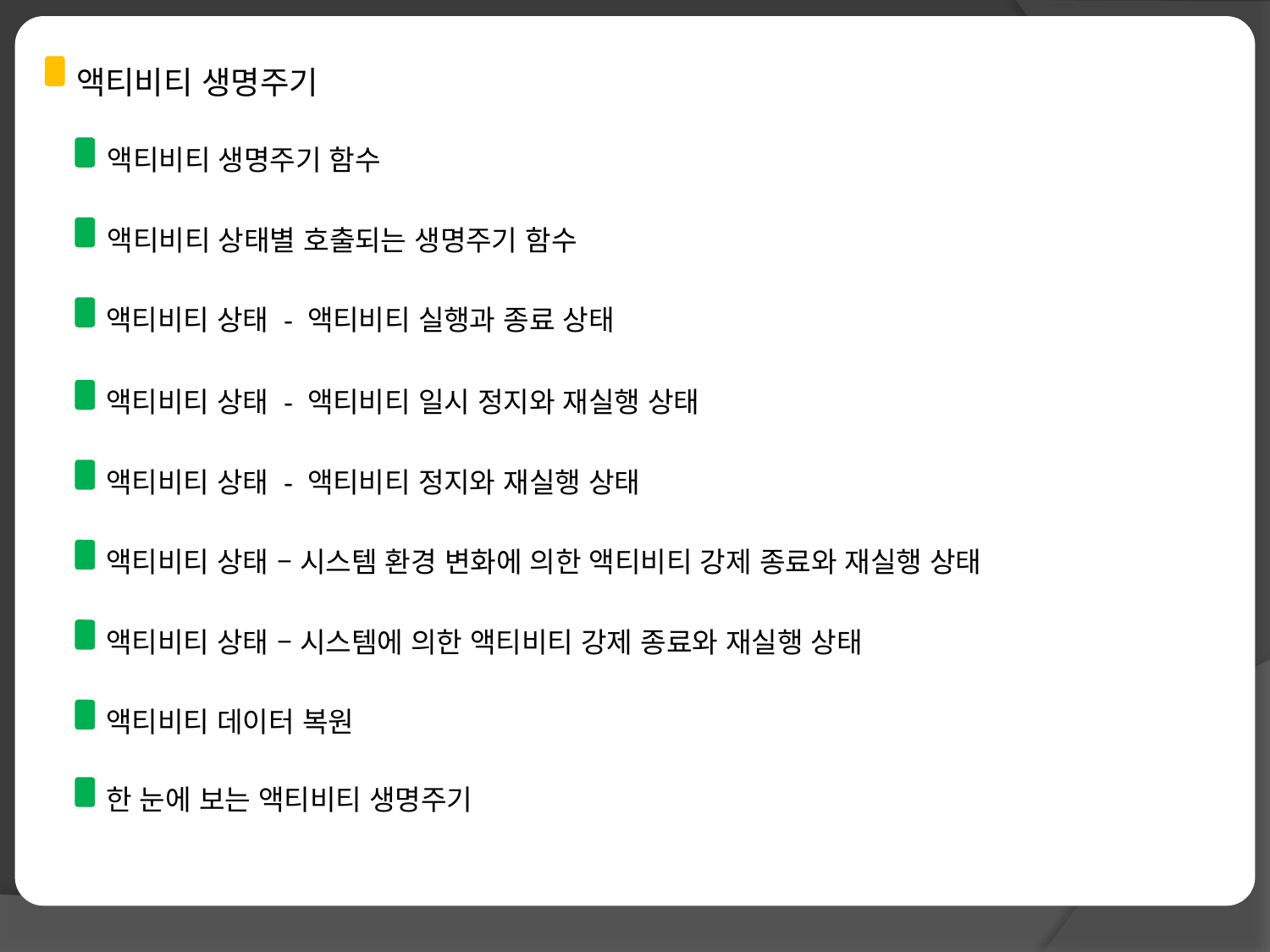

액티비티 생명주기
액티비티 생명주기 함수

액티비티 상태별 호출되는 생명주기 함수

액티비티 상태 - 액티비티 실행과 종료 상태

액티비티 상태 - 액티비티 일시 정지와 재실행 상태

액티비티 상태 - 액티비티 정지와 재실행 상태

액티비티 상태 – 시스템 환경 변화에 의한 액티비티 강제 종료와 재실행 상태

액티비티 상태 – 시스템에 의한 액티비티 강제 종료와 재실행 상태

액티비티 데이터 복원

한 눈에 보는 액티비티 생명주기